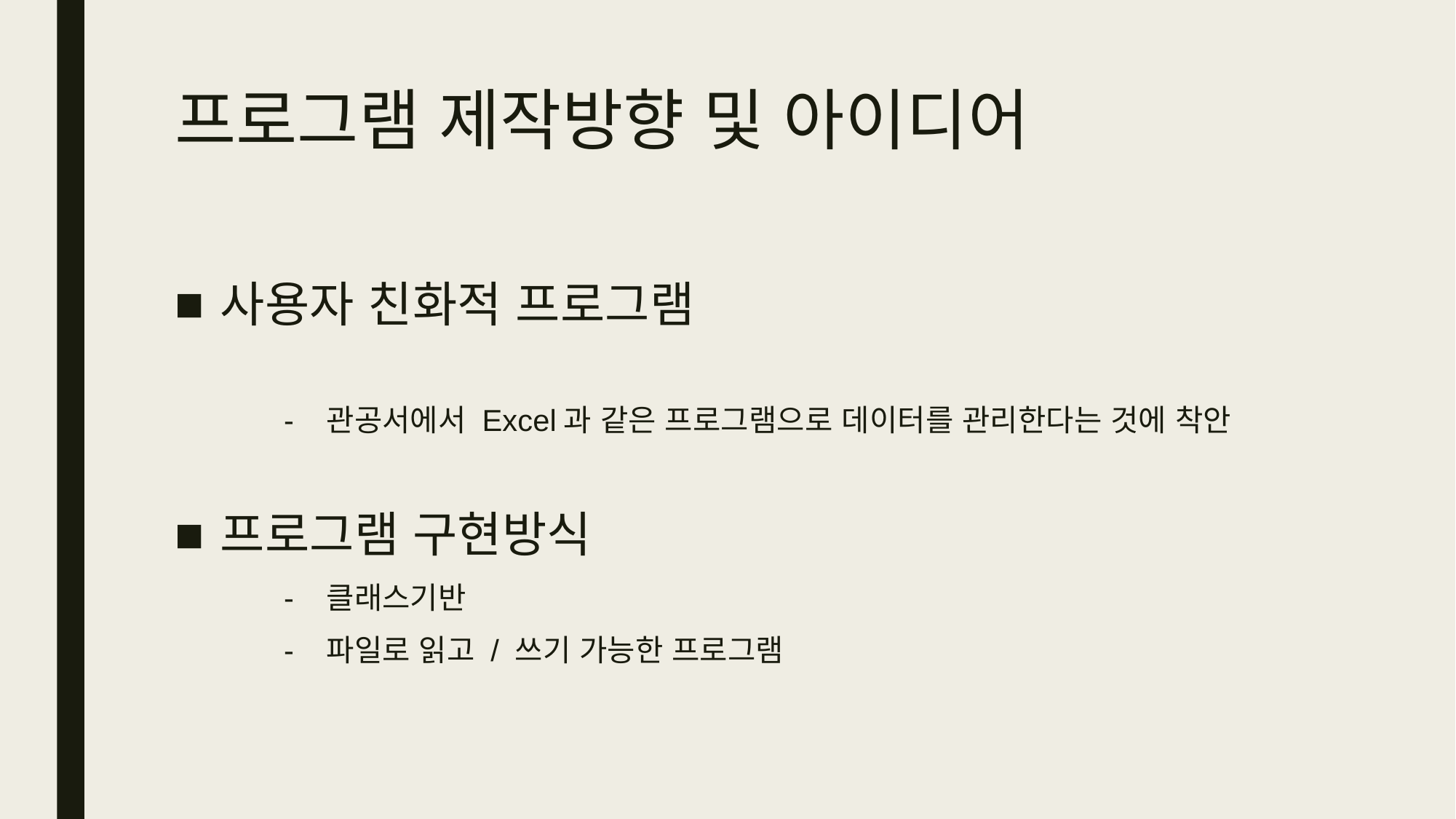

# 프로그램 제작방향 및 아이디어
사용자 친화적 프로그램

	-   관공서에서 Excel과 같은 프로그램으로 데이터를 관리한다는 것에 착안

프로그램 구현방식
	-   클래스기반
	-   파일로 읽고 / 쓰기 가능한 프로그램